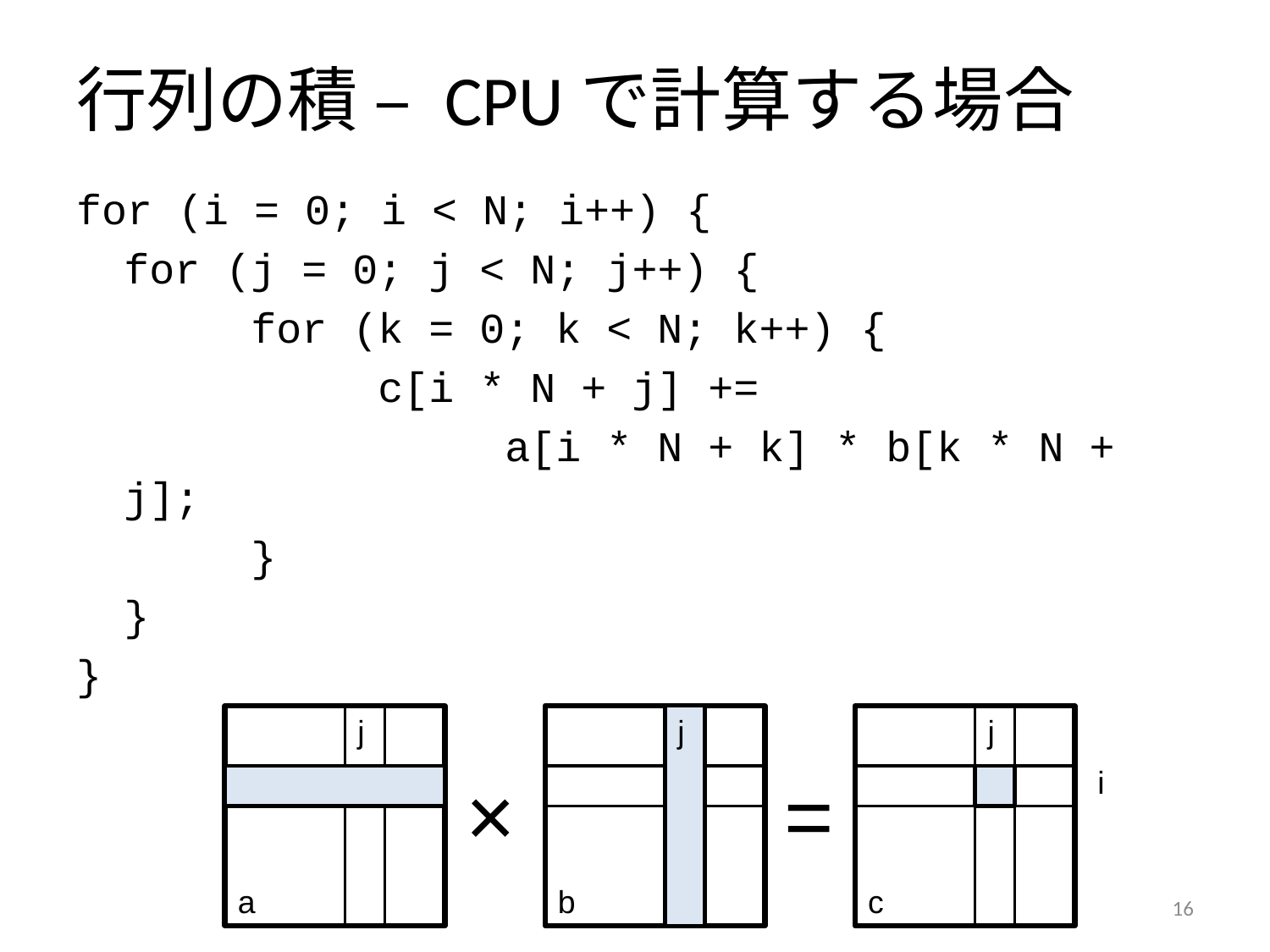

# 行列の積 – CPUで計算する場合
for (i = 0; i < N; i++) {
	for (j = 0; j < N; j++) {
		for (k = 0; k < N; k++) {
			c[i * N + j] +=
				a[i * N + k] * b[k * N + j];
		}
	}
}

j

j

j
×
=
i

a
b
c
16